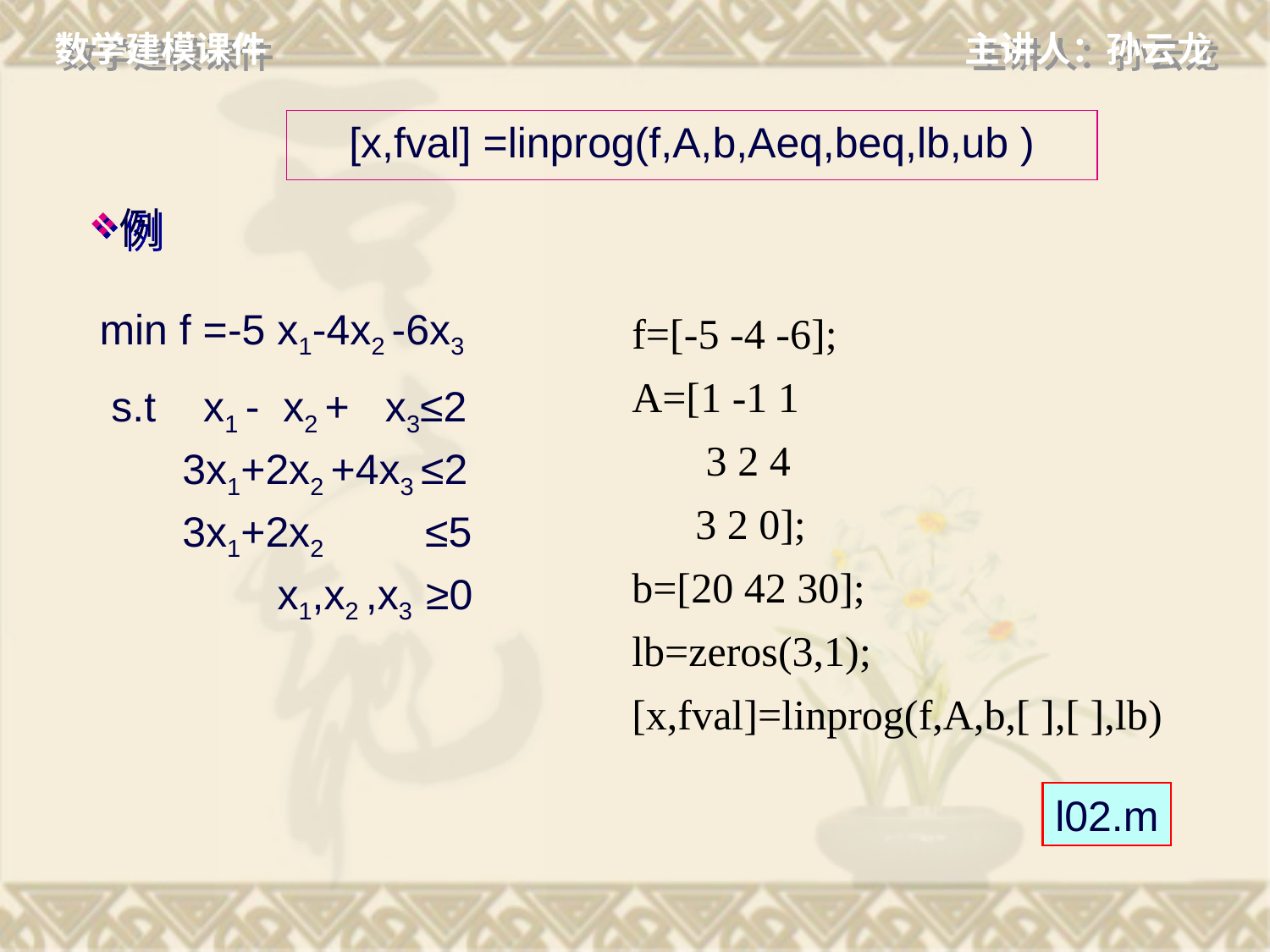

| [x,fval] =linprog(f,A,b,Aeq,beq,lb,ub ) |
| --- |
# 例
min f =-5 x1-4x2 -6x3
 s.t    x1 -  x2 +   x3≤2
       3x1+2x2 +4x3 ≤2
       3x1+2x2         ≤5
               x1,x2 ,x3  ≥0
f=[-5 -4 -6];
A=[1 -1 1
       3 2 4
      3 2 0];
b=[20 42 30];
lb=zeros(3,1);
[x,fval]=linprog(f,A,b,[ ],[ ],lb)
l02.m